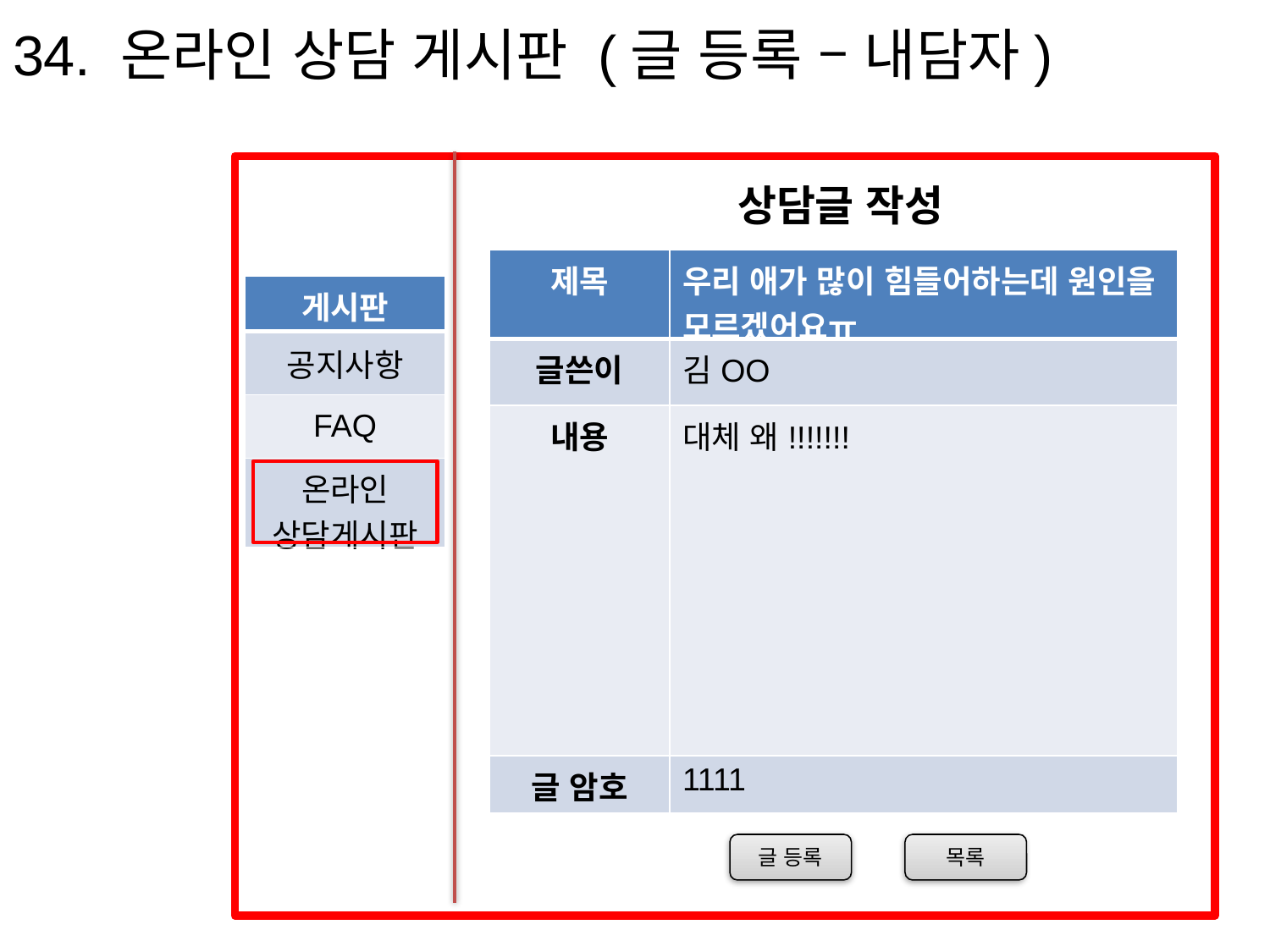

34. 온라인 상담 게시판 (글 등록 – 내담자)

상담글 작성
| 제목 | 우리 애가 많이 힘들어하는데 원인을 모르겠어요ㅠ |
| --- | --- |
| 글쓴이 | 김OO |
| 내용 | 대체 왜!!!!!!! |
| 글 암호 | 1111 |
| 게시판 |
| --- |
| 공지사항 |
| FAQ |
| 온라인 상담게시판 |

글 등록
목록